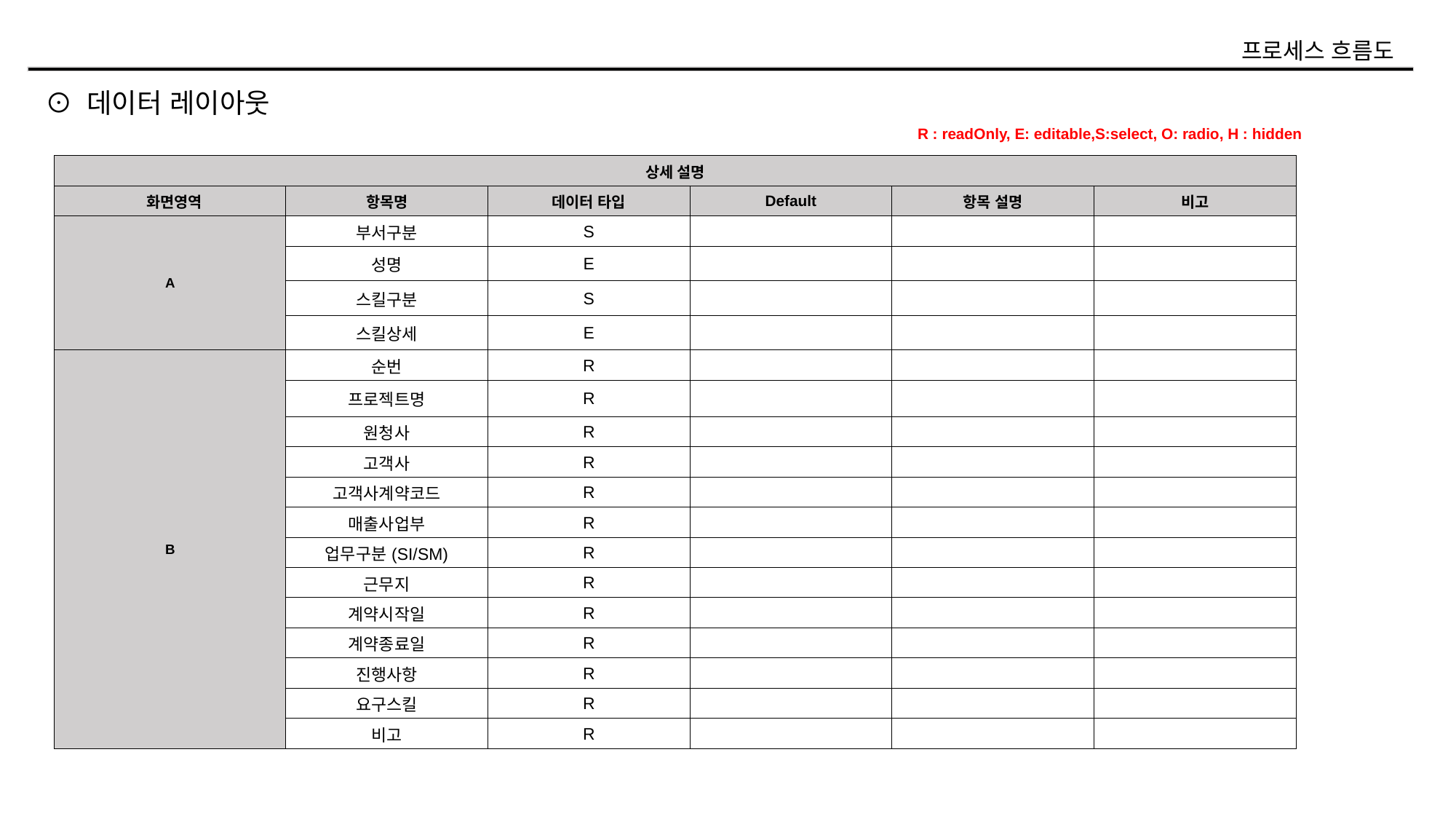

프로세스 흐름도

⊙ 데이터 레이아웃
R : readOnly, E: editable,S:select, O: radio, H : hidden
| 상세 설명 |  |  |  |  |  |
| --- | --- | --- | --- | --- | --- |
| 화면영역 | 항목명 | 데이터 타입 | Default | 항목 설명 | 비고 |
| A | 부서구분 | S |  |  |  |
|  | 성명 | E |  |  |  |
|  | 스킬구분 | S |  |  |  |
|  | 스킬상세 | E |  |  |  |
| B | 순번 | R |  |  |  |
|  | 프로젝트명 | R |  |  |  |
|  | 원청사 | R |  |  |  |
|  | 고객사 | R |  |  |  |
|  | 고객사계약코드 | R |  |  |  |
|  | 매출사업부 | R |  |  |  |
|  | 업무구분(SI/SM) | R |  |  |  |
|  | 근무지 | R |  |  |  |
|  | 계약시작일 | R |  |  |  |
|  | 계약종료일 | R |  |  |  |
|  | 진행사항 | R |  |  |  |
|  | 요구스킬 | R |  |  |  |
|  | 비고 | R |  |  |  |